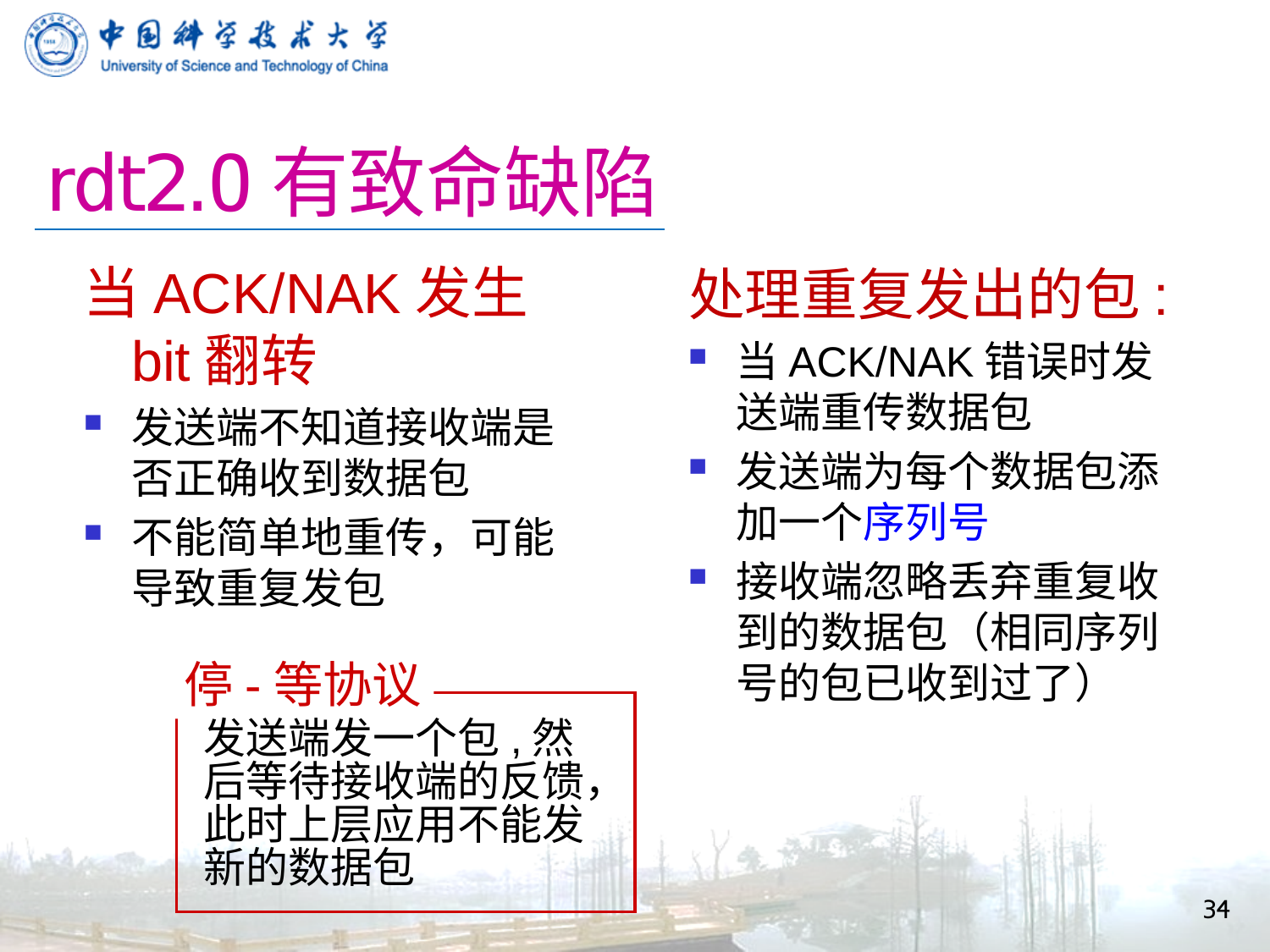

# rdt2.0有致命缺陷
当ACK/NAK发生bit翻转
发送端不知道接收端是否正确收到数据包
不能简单地重传，可能导致重复发包

处理重复发出的包:
当ACK/NAK错误时发送端重传数据包
发送端为每个数据包添加一个序列号
接收端忽略丢弃重复收到的数据包（相同序列号的包已收到过了）
停-等协议

发送端发一个包,然后等待接收端的反馈，此时上层应用不能发新的数据包
34